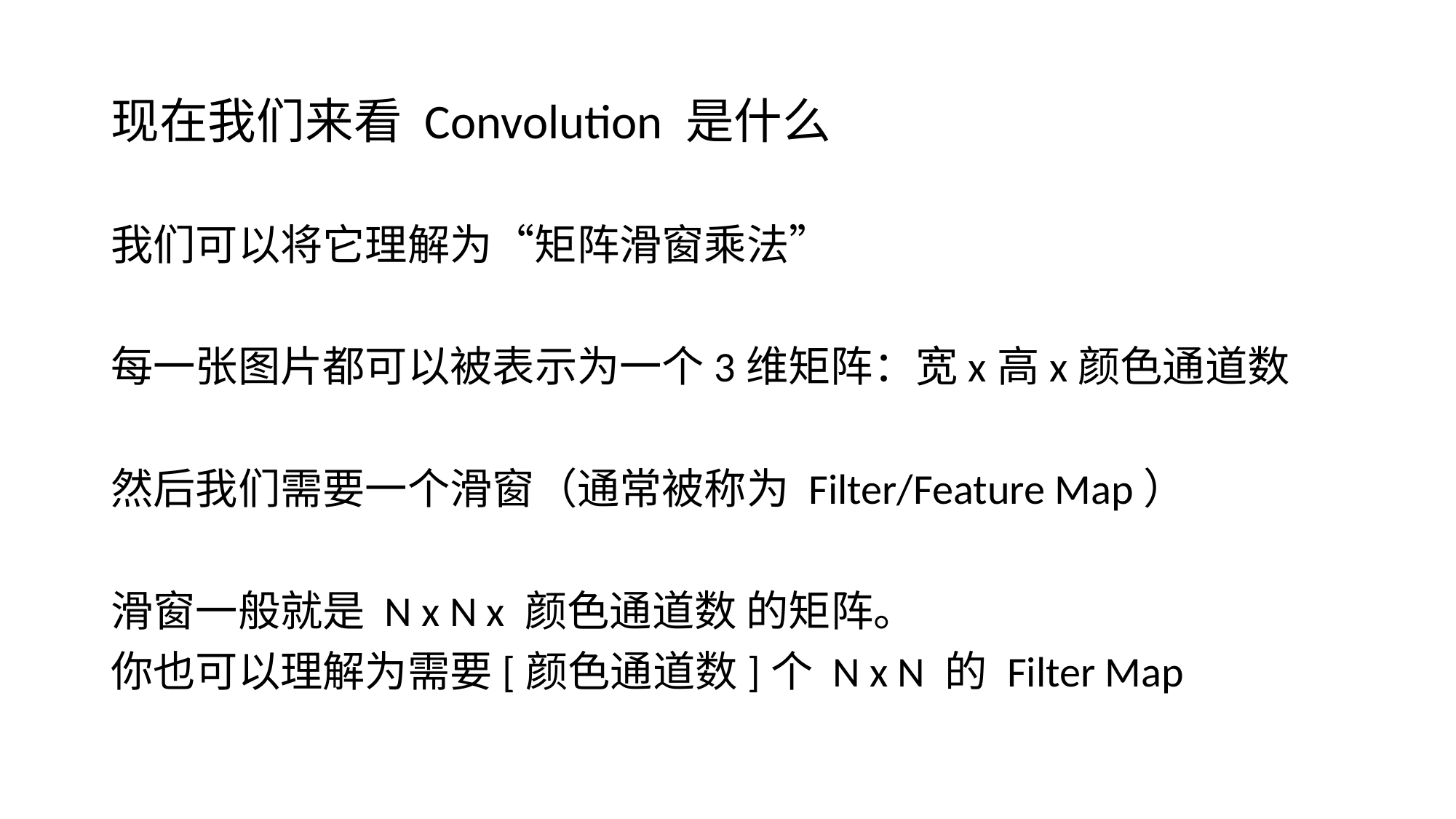

# 现在我们来看 Convolution 是什么
我们可以将它理解为“矩阵滑窗乘法”

每一张图片都可以被表示为一个3维矩阵：宽x高x颜色通道数

然后我们需要一个滑窗（通常被称为 Filter/Feature Map）

滑窗一般就是 N x N x 颜色通道数 的矩阵。
你也可以理解为需要[颜色通道数]个 N x N 的 Filter Map